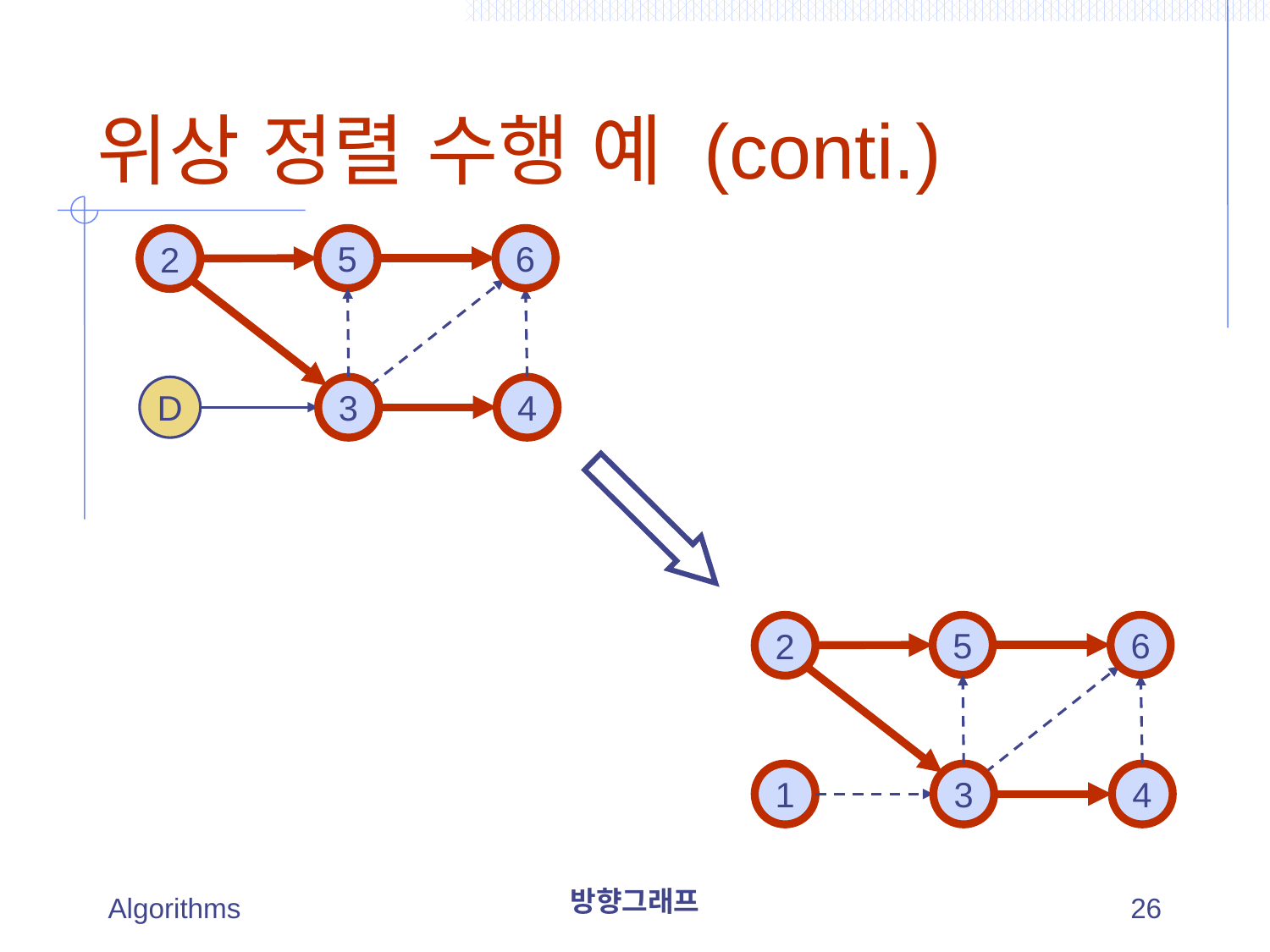

# 위상 정렬 수행 예 (conti.)
2
5
6
D
3
4

2
5
6
1
3
4
Algorithms
방향그래프
26